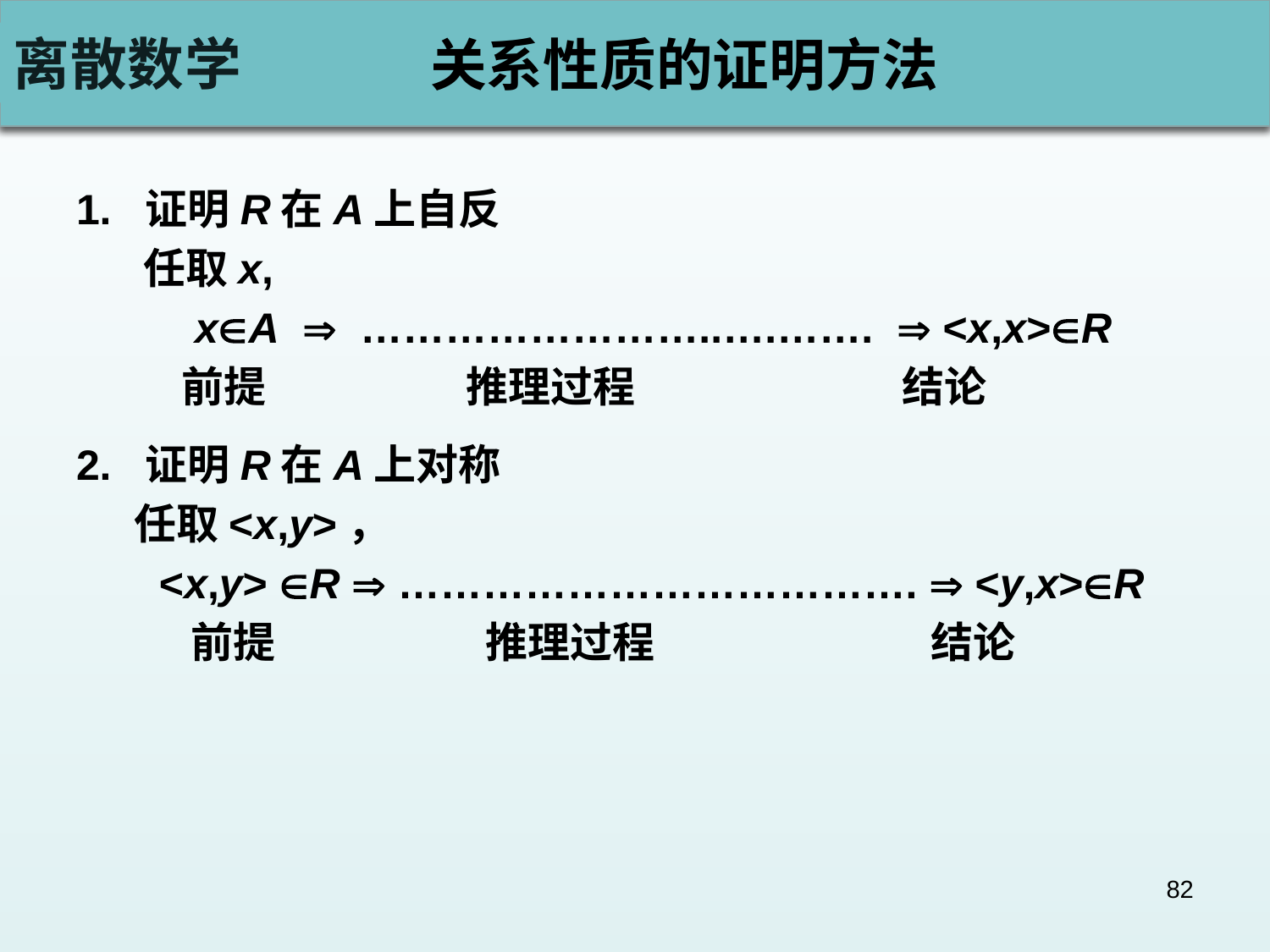

# 关系性质的证明方法
1.  证明R在A上自反
      任取x,
          x∈A  ⇒  ……………………..….…….  ⇒ <x,x>∈R
          前提                     推理过程                            结论
2.  证明R在A上对称
     任取<x,y>，
       <x,y> ∈R ⇒ ………………………………. ⇒ <y,x>∈R
           前提                      推理过程                             结论
82